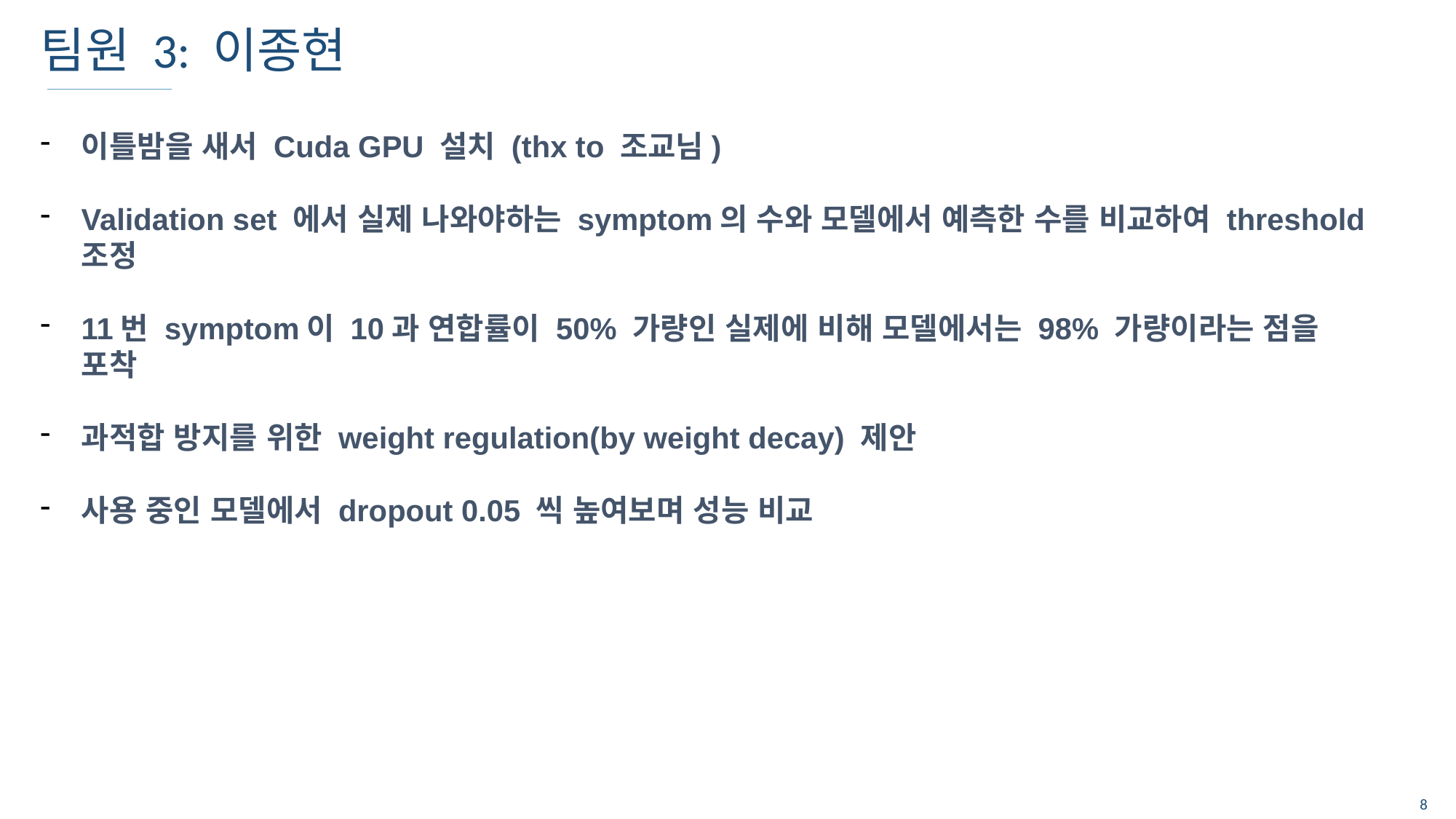

# 팀원 3: 이종현
이틀밤을 새서 Cuda GPU 설치 (thx to 조교님)

Validation set 에서 실제 나와야하는 symptom의 수와 모델에서 예측한 수를 비교하여 threshold  조정

11번 symptom이 10과 연합률이 50% 가량인 실제에 비해 모델에서는 98% 가량이라는 점을 포착

과적합 방지를 위한 weight regulation(by weight decay) 제안

사용 중인 모델에서 dropout 0.05 씩 높여보며 성능 비교
8